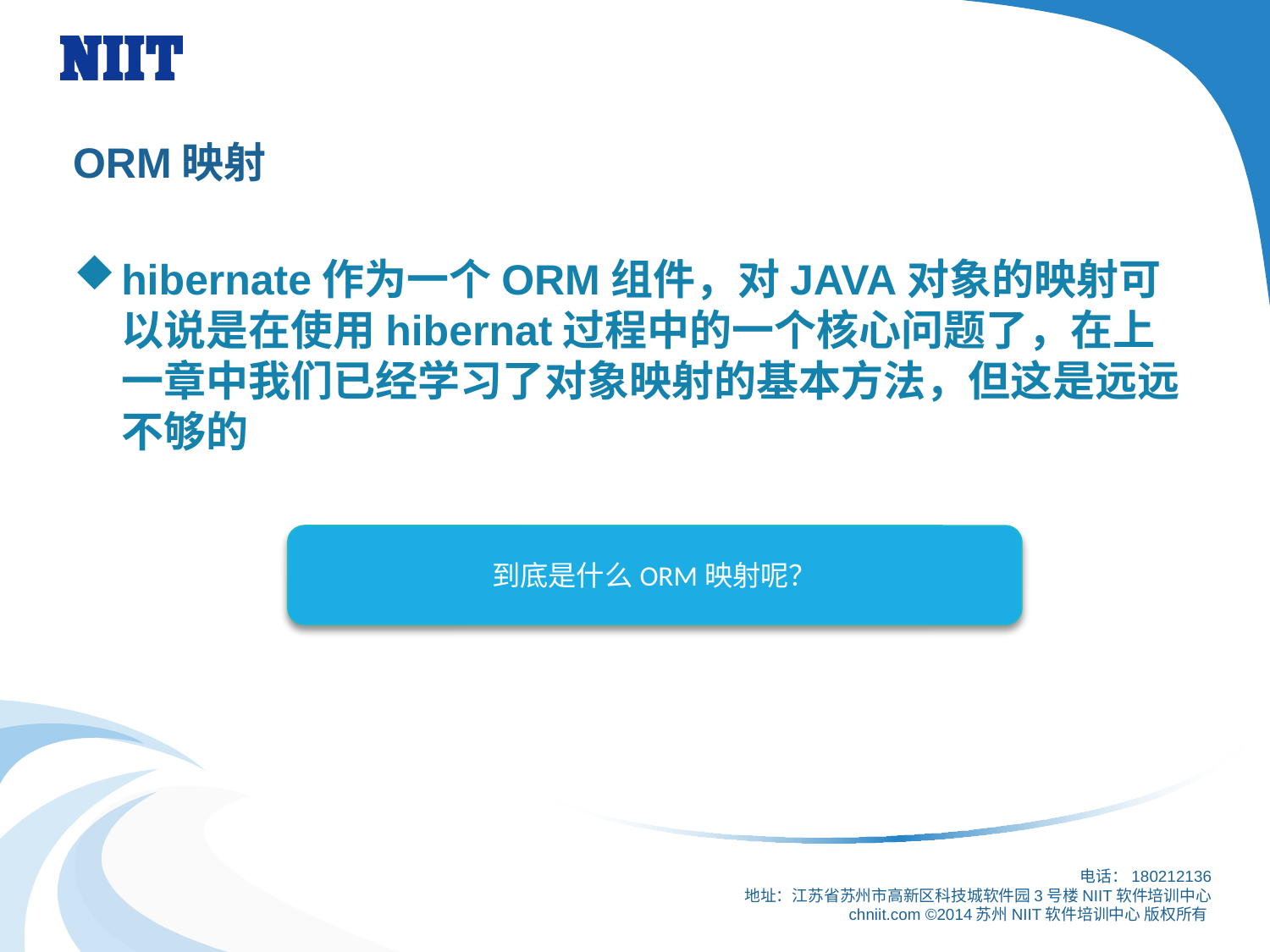

# ORM映射
hibernate作为一个ORM组件，对JAVA对象的映射可以说是在使用hibernat过程中的一个核心问题了，在上一章中我们已经学习了对象映射的基本方法，但这是远远不够的

到底是什么ORM映射呢？